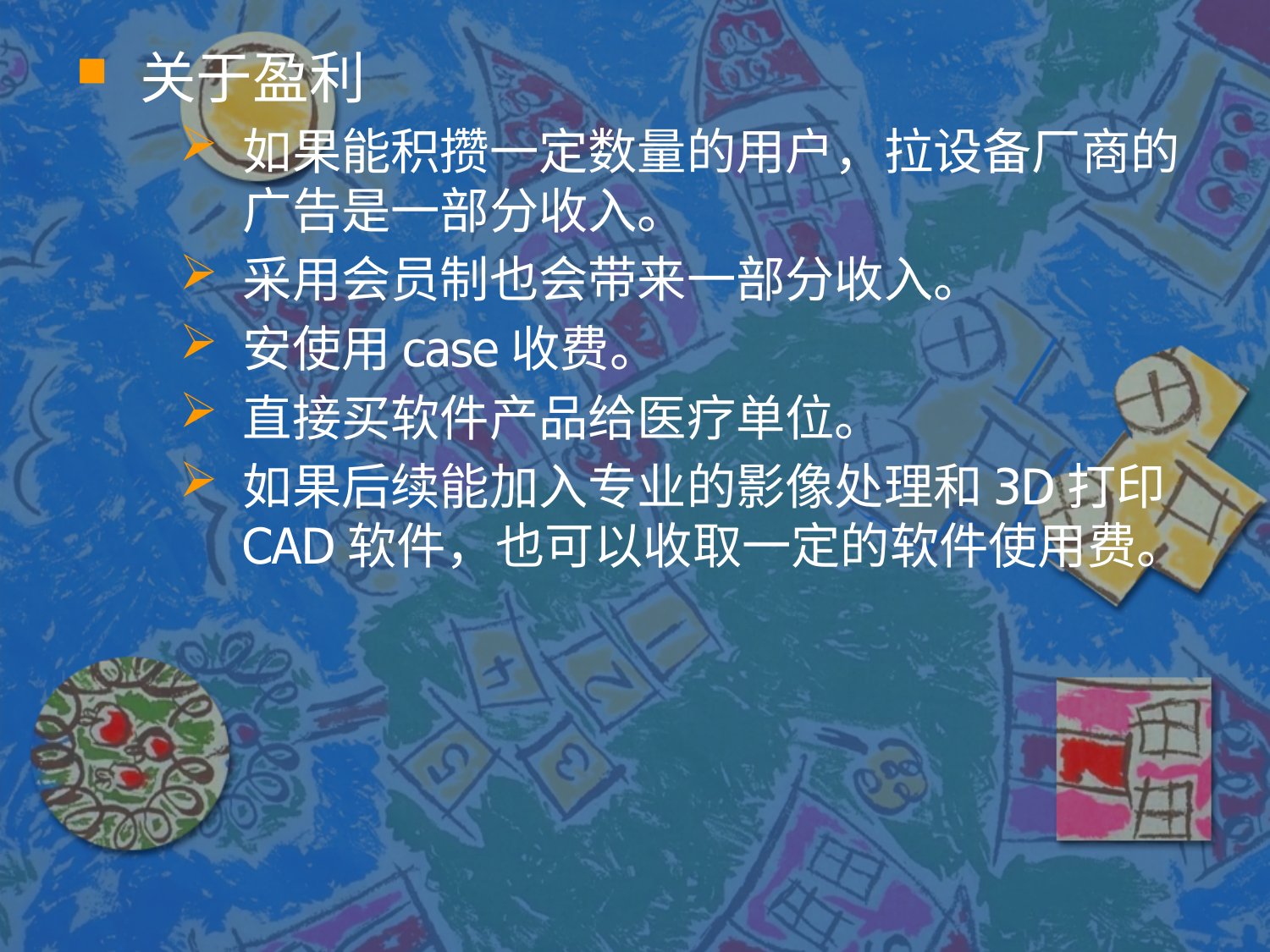

关于盈利
如果能积攒一定数量的用户，拉设备厂商的广告是一部分收入。
采用会员制也会带来一部分收入。
安使用case收费。
直接买软件产品给医疗单位。
如果后续能加入专业的影像处理和3D打印CAD软件，也可以收取一定的软件使用费。